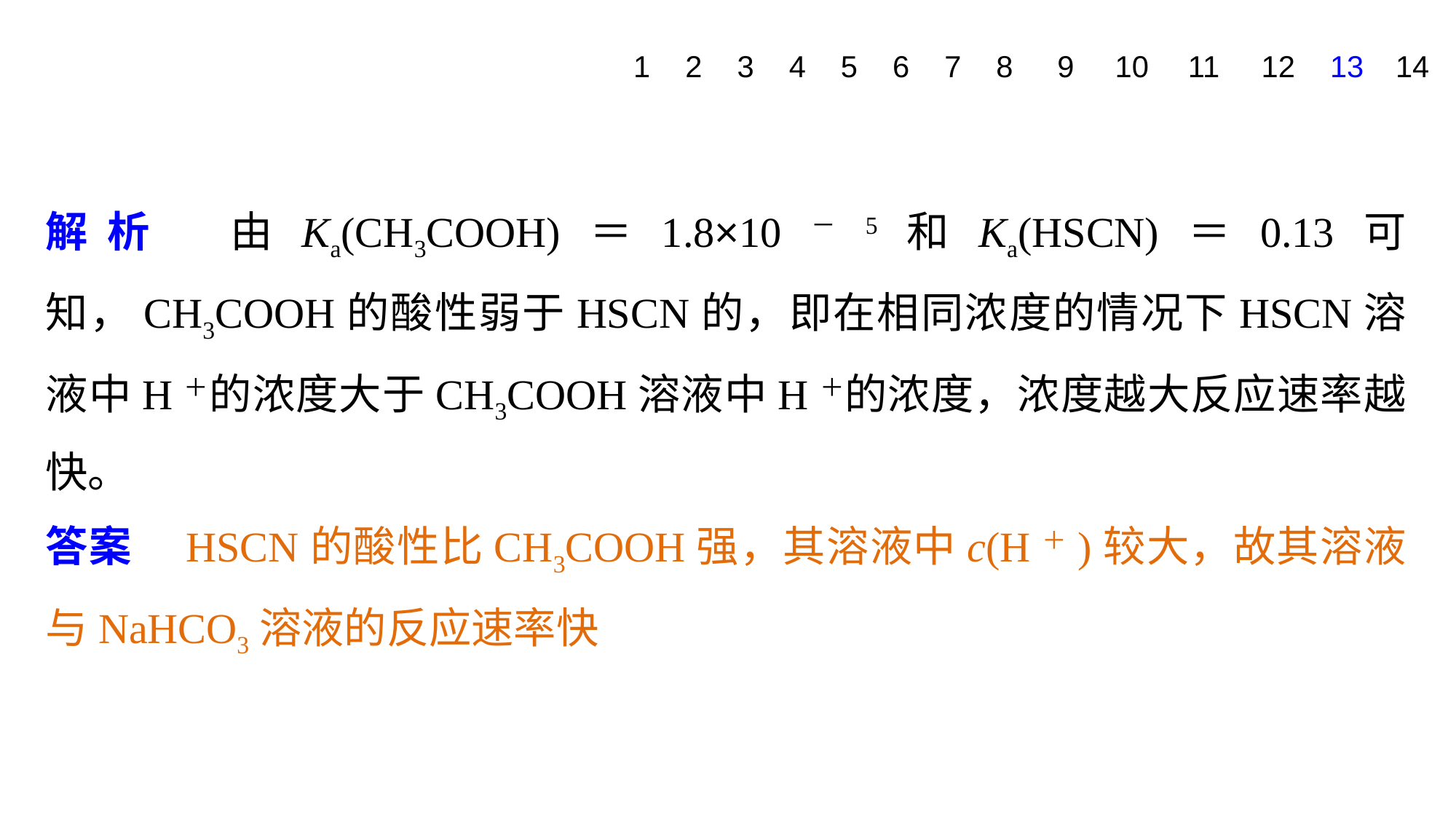

1
2
3
4
5
6
7
8
9
10
11
12
13
14
解析　由Ka(CH3COOH)＝1.8×10－5和Ka(HSCN)＝0.13可知，CH3COOH的酸性弱于HSCN的，即在相同浓度的情况下HSCN溶液中H＋的浓度大于CH3COOH溶液中H＋的浓度，浓度越大反应速率越快。
答案　HSCN的酸性比CH3COOH强，其溶液中c(H＋)较大，故其溶液与NaHCO3溶液的反应速率快